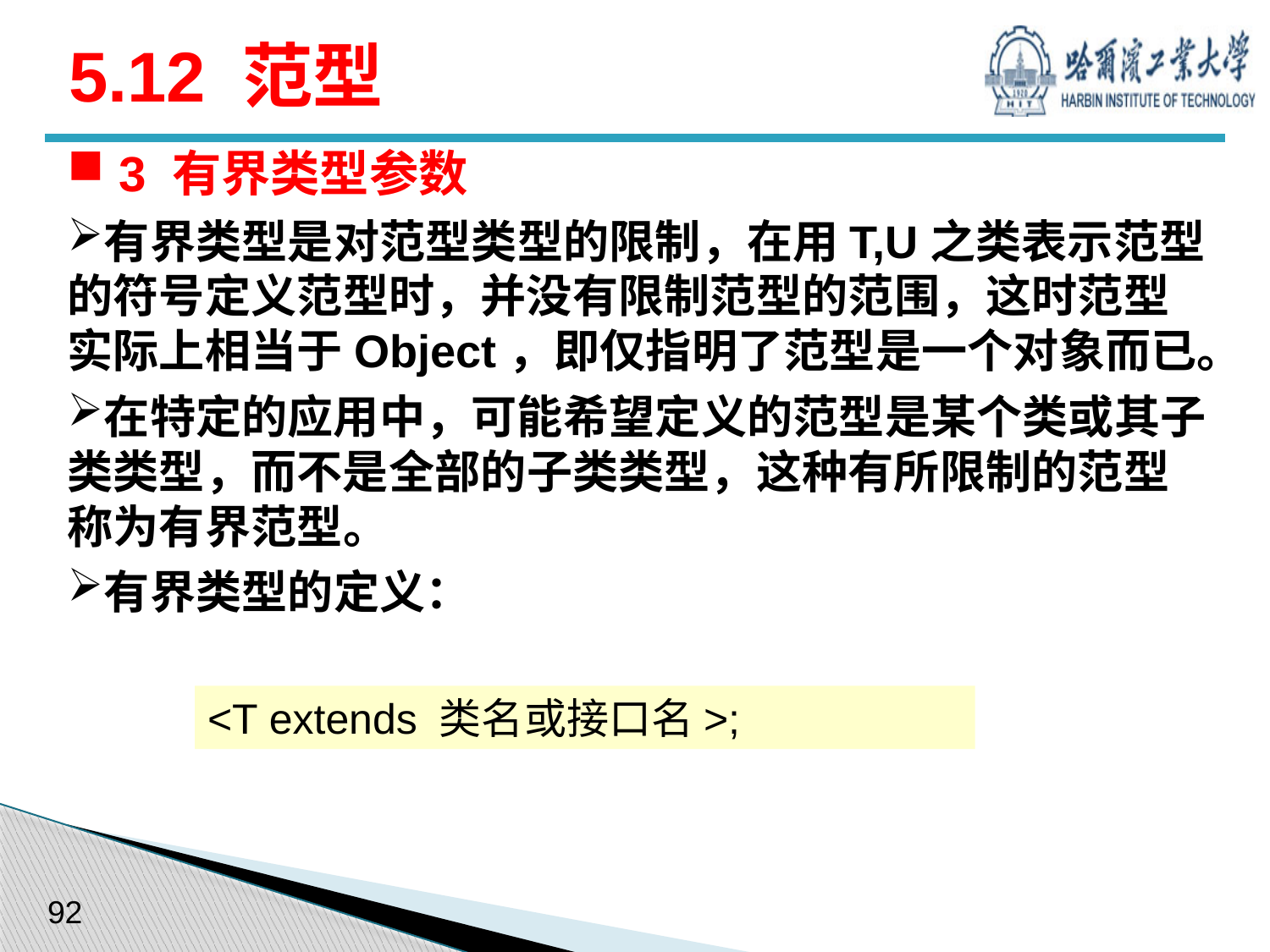

# 5.12 范型
 3 有界类型参数
有界类型是对范型类型的限制，在用T,U之类表示范型的符号定义范型时，并没有限制范型的范围，这时范型实际上相当于Object，即仅指明了范型是一个对象而已。
在特定的应用中，可能希望定义的范型是某个类或其子类类型，而不是全部的子类类型，这种有所限制的范型称为有界范型。
有界类型的定义：
<T extends 类名或接口名>;